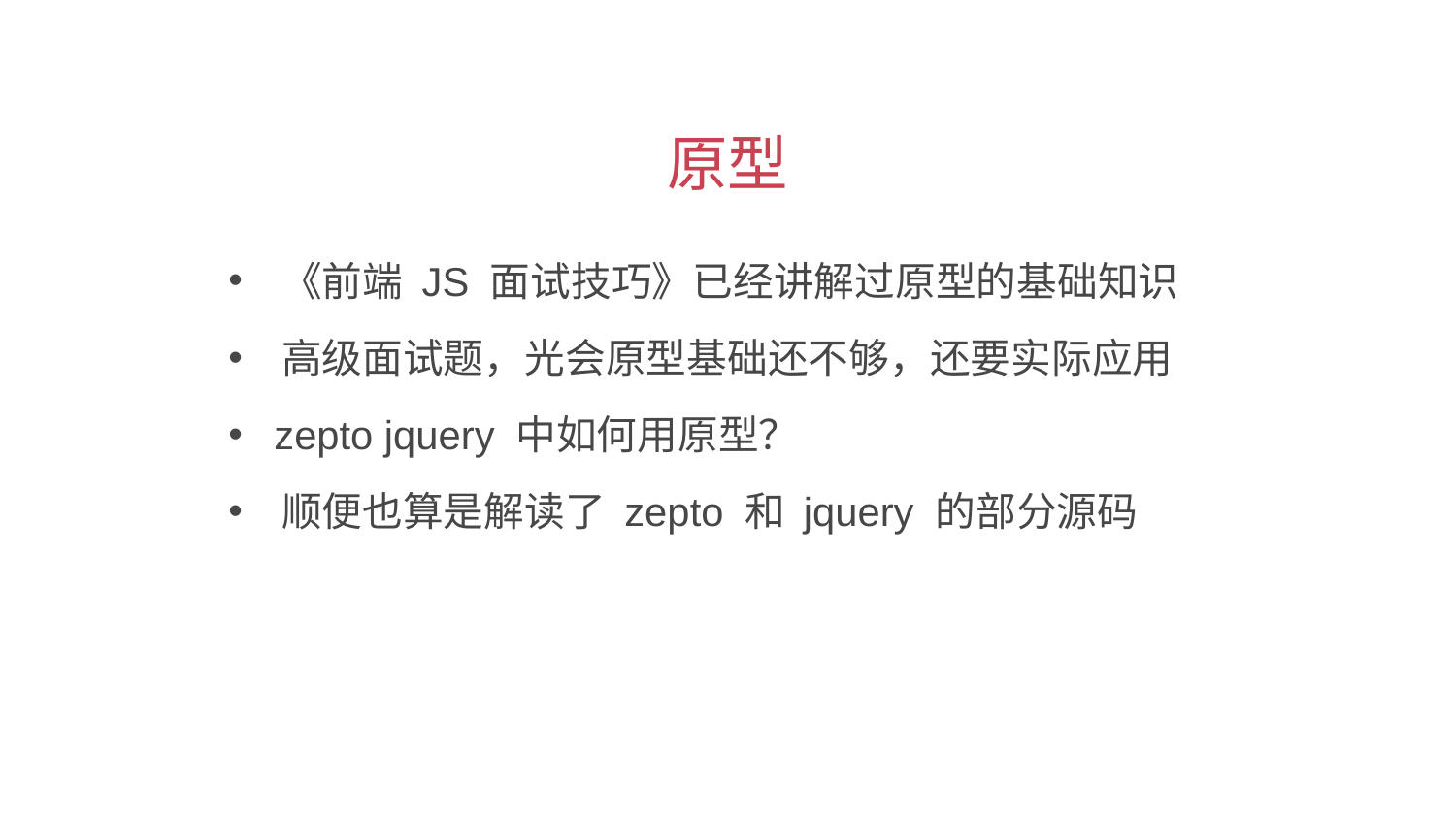

原型
 《前端 JS 面试技巧》已经讲解过原型的基础知识
 高级面试题，光会原型基础还不够，还要实际应用
 zepto jquery 中如何用原型？
 顺便也算是解读了 zepto 和 jquery 的部分源码